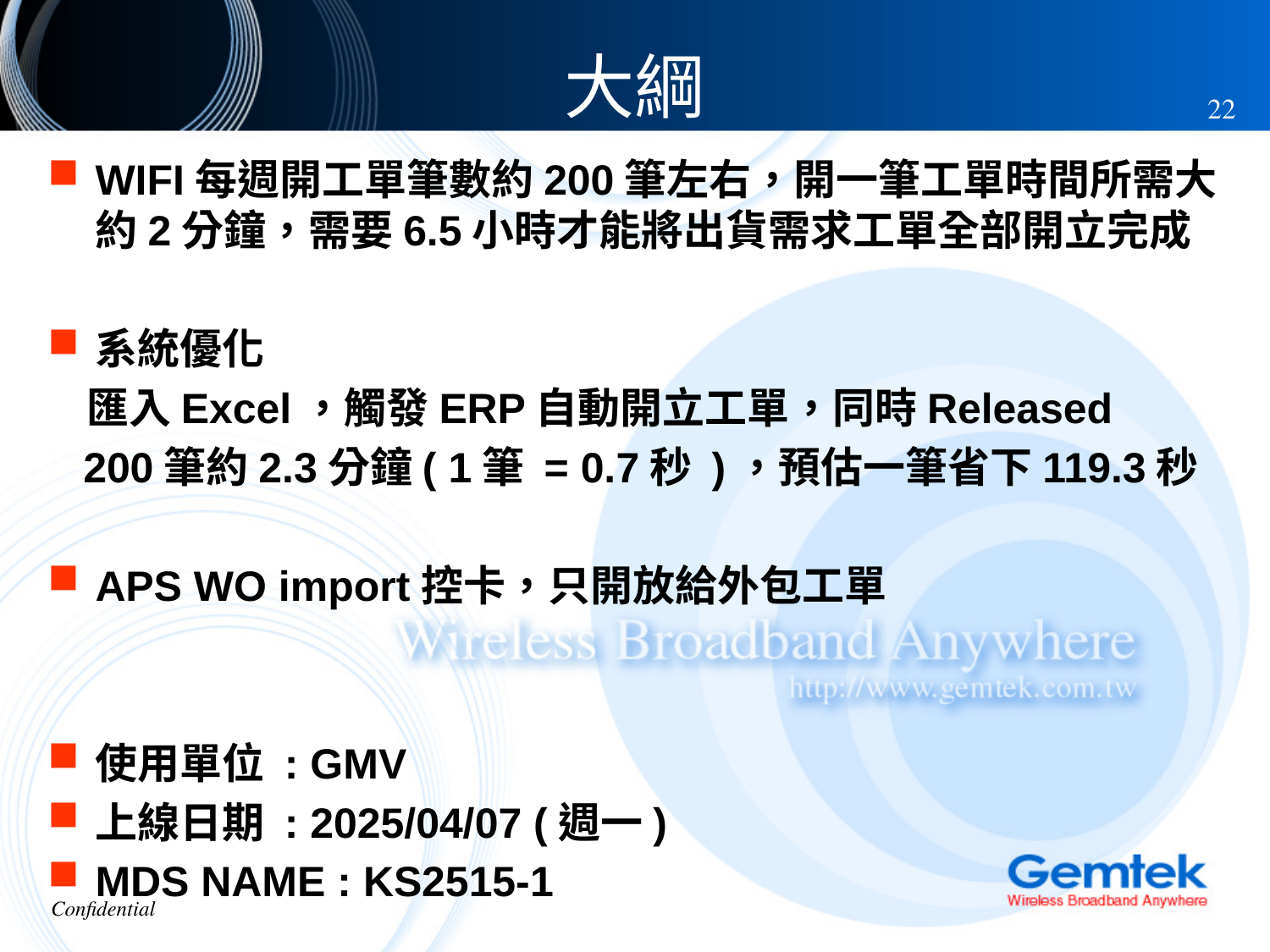

# 大綱
22
WIFI每週開工單筆數約200筆左右，開一筆工單時間所需大約2分鐘，需要6.5小時才能將出貨需求工單全部開立完成

系統優化
   匯入Excel，觸發ERP自動開立工單，同時Released
   200筆約2.3分鐘( 1筆 = 0.7秒 )，預估一筆省下119.3秒

APS WO import控卡，只開放給外包工單

使用單位 : GMV
上線日期 : 2025/04/07 (週一)
MDS NAME : KS2515-1